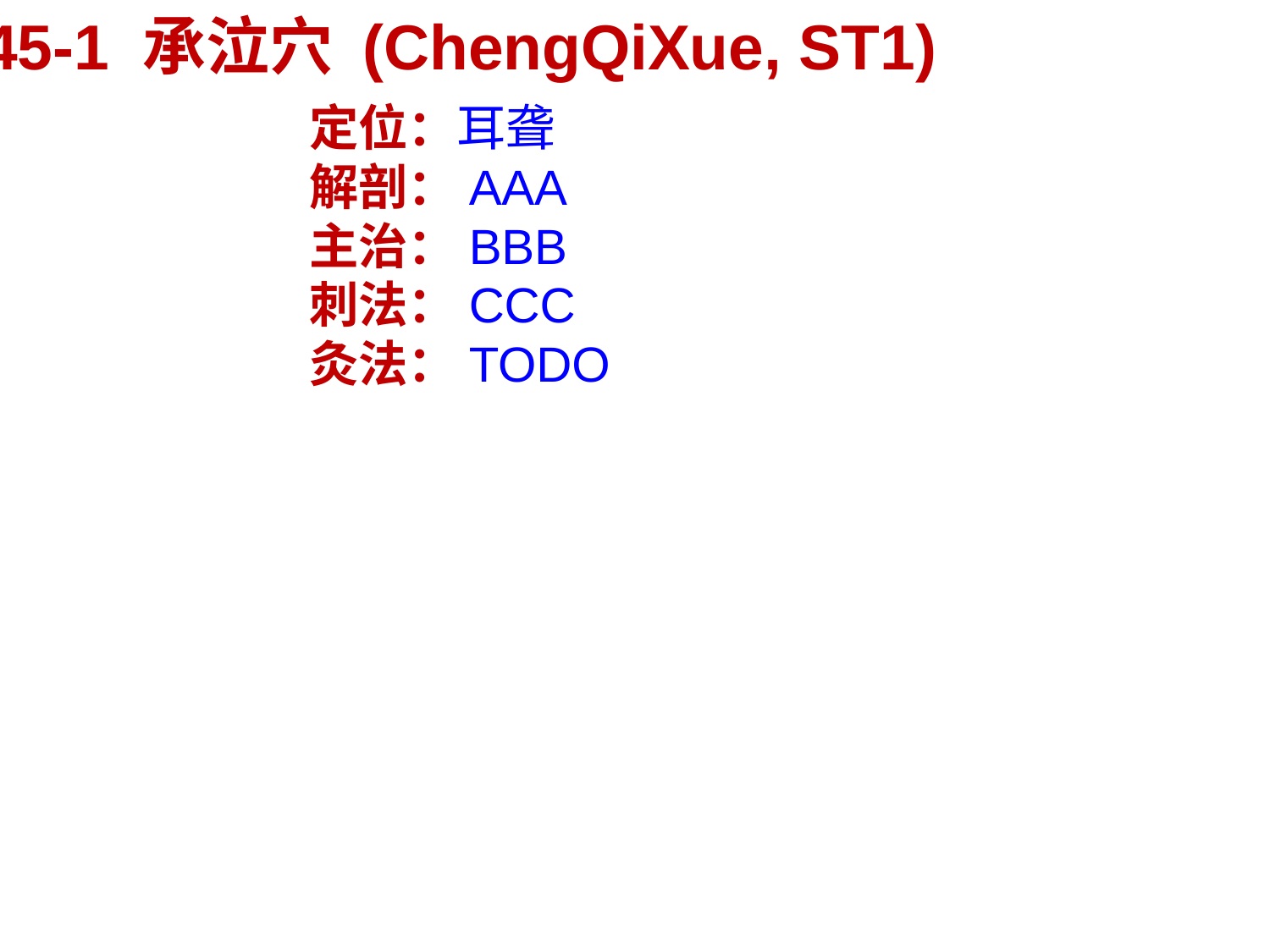

45-1 承泣穴 (ChengQiXue, ST1)
定位：耳聋
解剖：AAA
主治：BBB
刺法：CCC
灸法：TODO